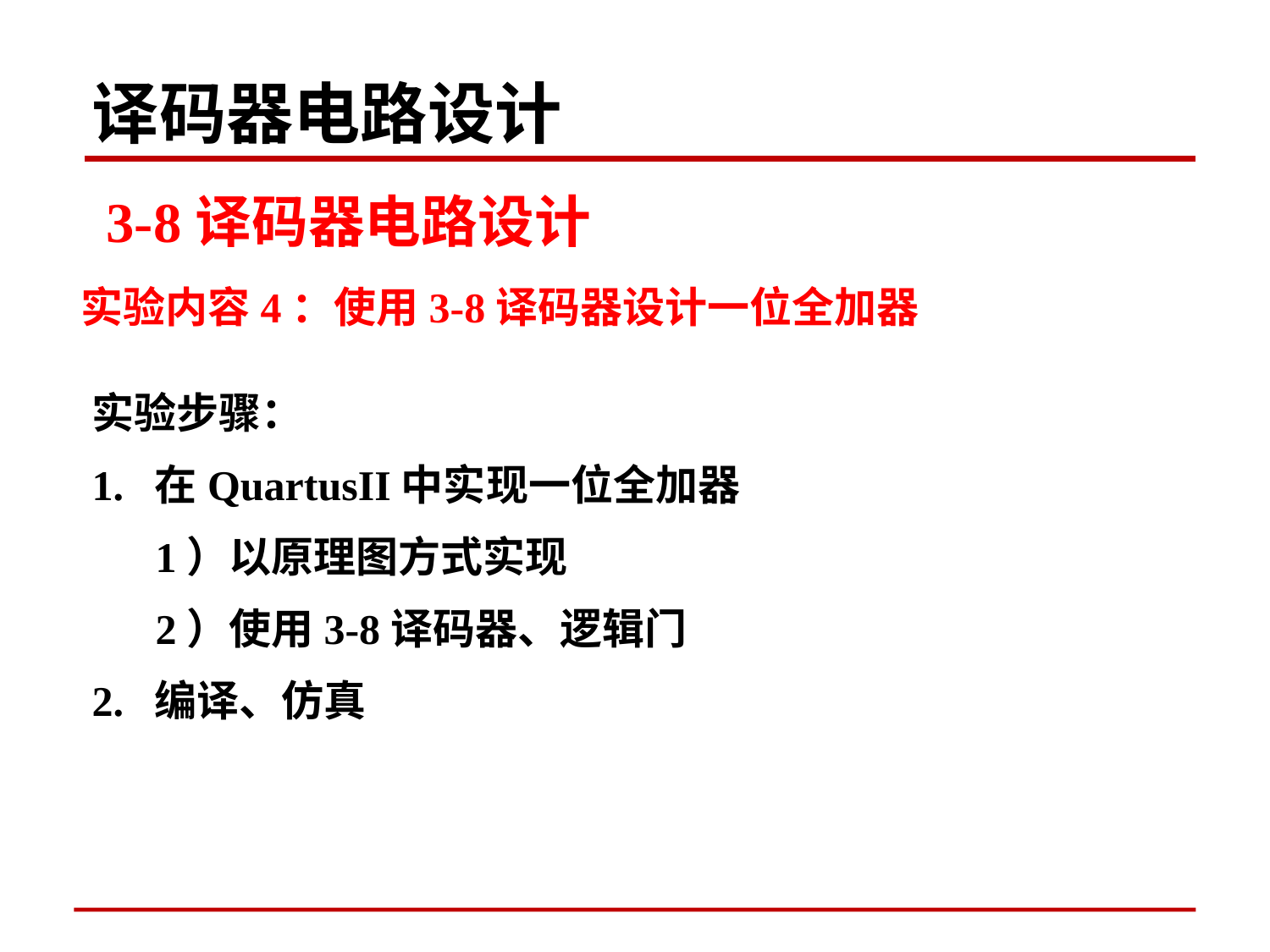

译码器电路设计
 3-8译码器电路设计
实验内容4：使用3-8译码器设计一位全加器
实验步骤：
1.  在QuartusII中实现一位全加器
      1）以原理图方式实现
      2）使用3-8译码器、逻辑门
2.  编译、仿真